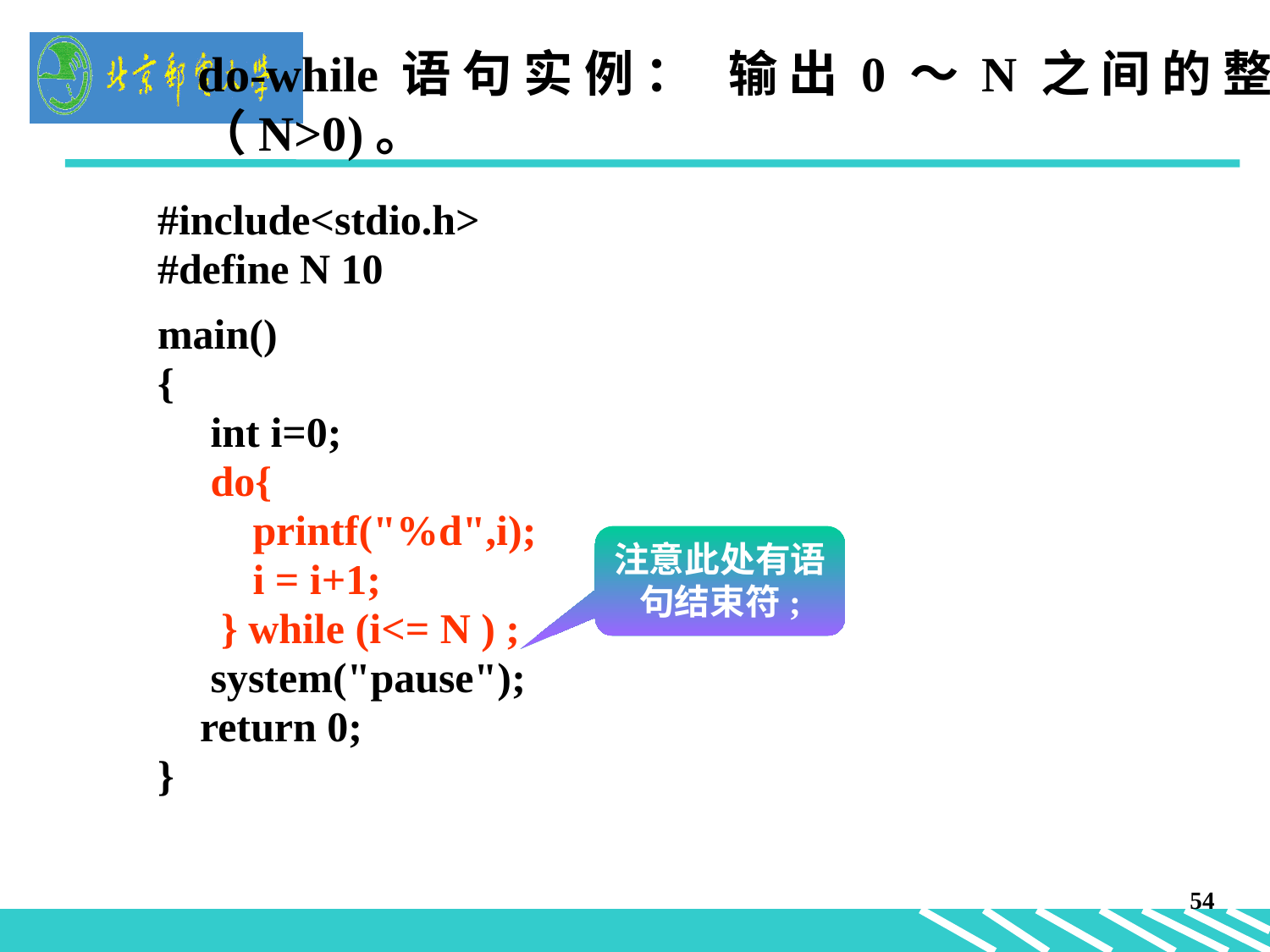

do-while语句实例： 输出0～N之间的整数（N>0)。
#include<stdio.h>
#define N 10

main()
{
     int i=0;
     do{
	  printf("%d",i);
         i = i+1;
      } while (i<= N ) ;
     system("pause");
    return 0;
}
注意此处有语句结束符;
54